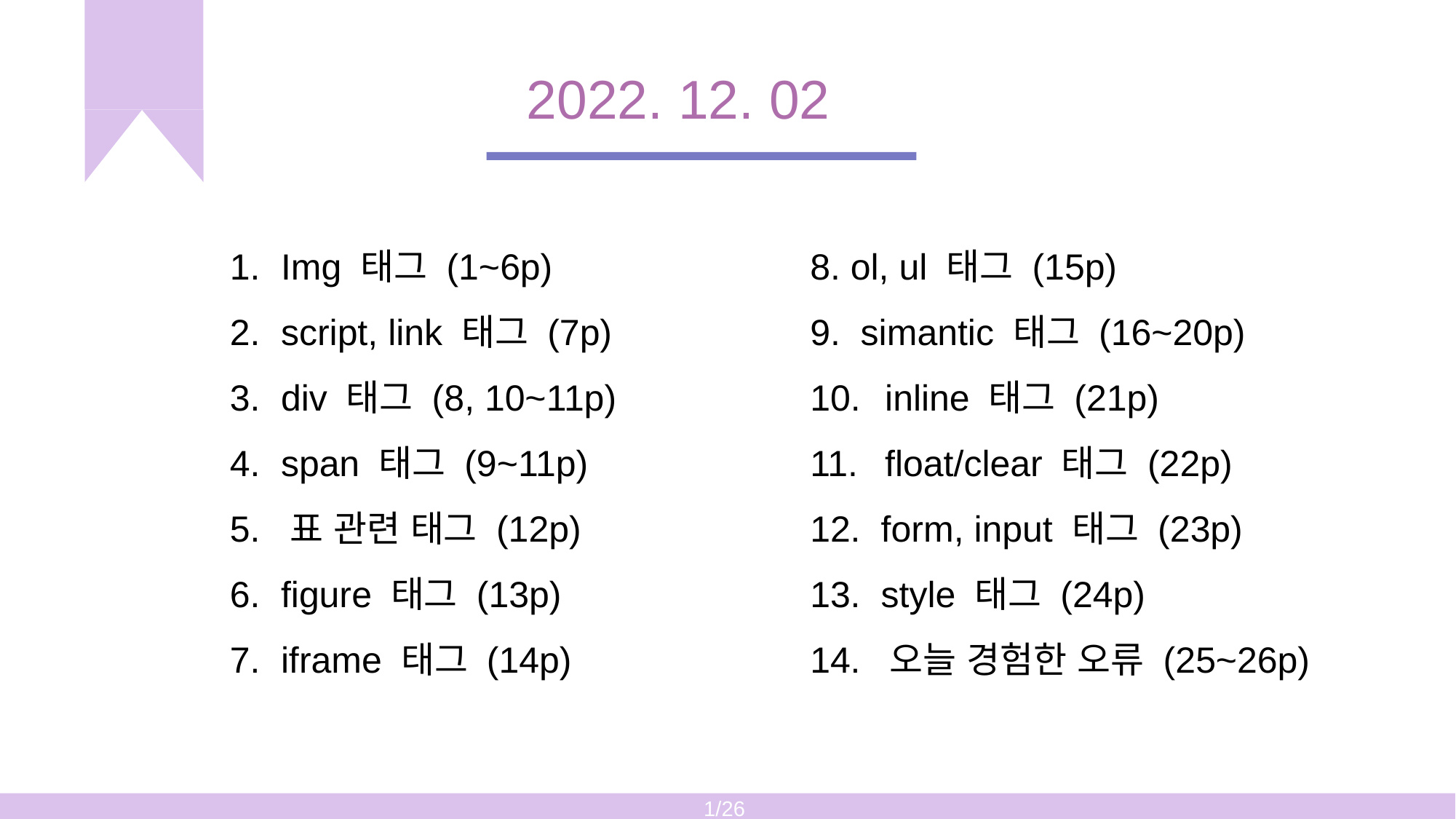

2022. 12. 02

 Img 태그 (1~6p)
 script, link 태그 (7p)
 div 태그 (8, 10~11p)
 span 태그 (9~11p)
 표 관련 태그 (12p)
 figure 태그 (13p)
 iframe 태그 (14p)

8. ol, ul 태그 (15p)
9.  simantic 태그 (16~20p)
  inline 태그 (21p)
  float/clear 태그 (22p)
12.  form, input 태그 (23p)
13.  style 태그 (24p)
14.  오늘 경험한 오류 (25~26p)

1/26